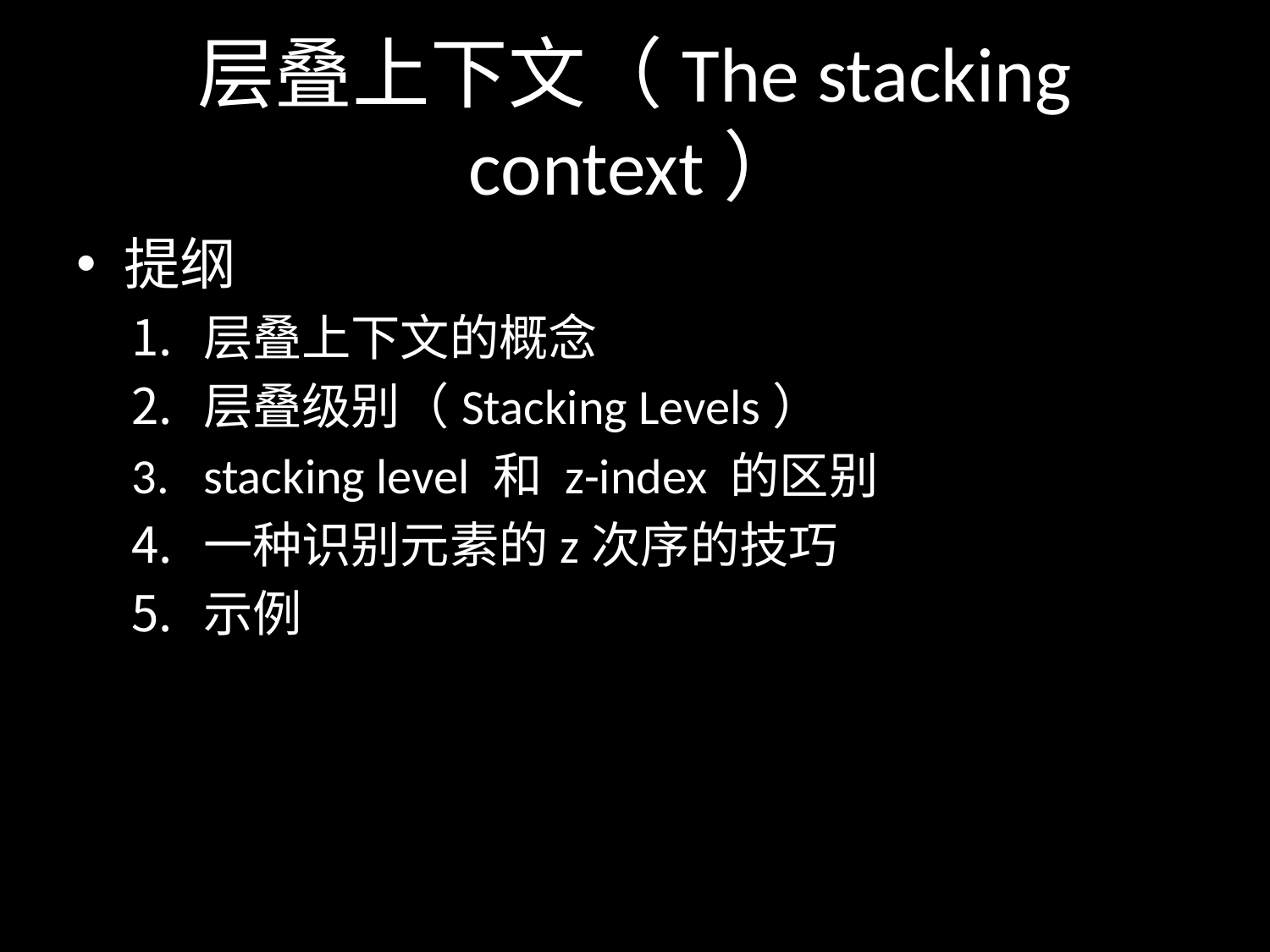

# 层叠上下文（The stacking context）
提纲
层叠上下文的概念
层叠级别（Stacking Levels）
stacking level 和 z-index 的区别
一种识别元素的z次序的技巧
示例